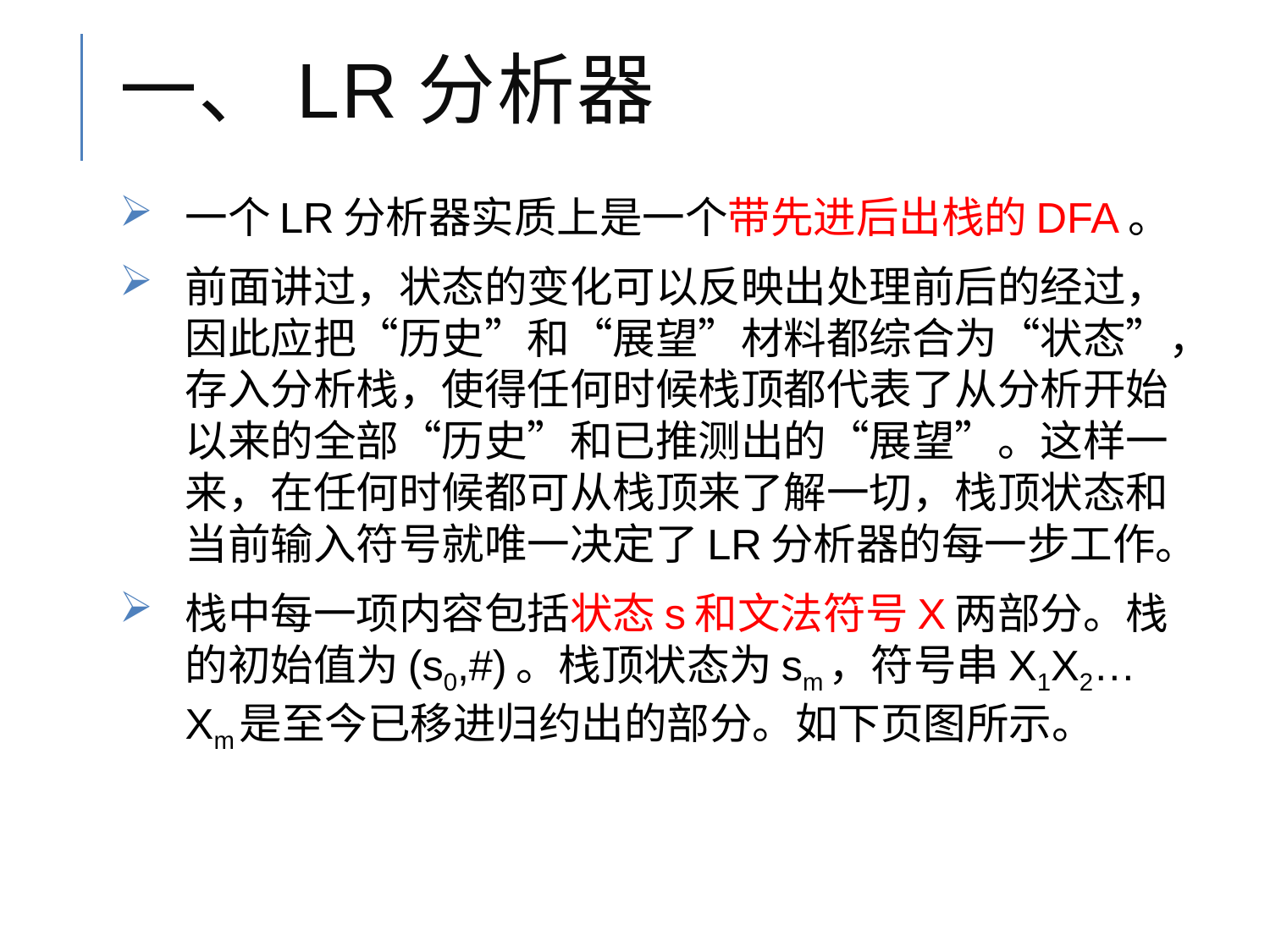

# 一、LR分析器
一个LR分析器实质上是一个带先进后出栈的DFA。
前面讲过，状态的变化可以反映出处理前后的经过，因此应把“历史”和“展望”材料都综合为“状态”，存入分析栈，使得任何时候栈顶都代表了从分析开始以来的全部“历史”和已推测出的“展望”。这样一来，在任何时候都可从栈顶来了解一切，栈顶状态和当前输入符号就唯一决定了LR分析器的每一步工作。
栈中每一项内容包括状态s和文法符号X两部分。栈的初始值为(s0,#)。栈顶状态为sm，符号串X1X2…Xm是至今已移进归约出的部分。如下页图所示。
11